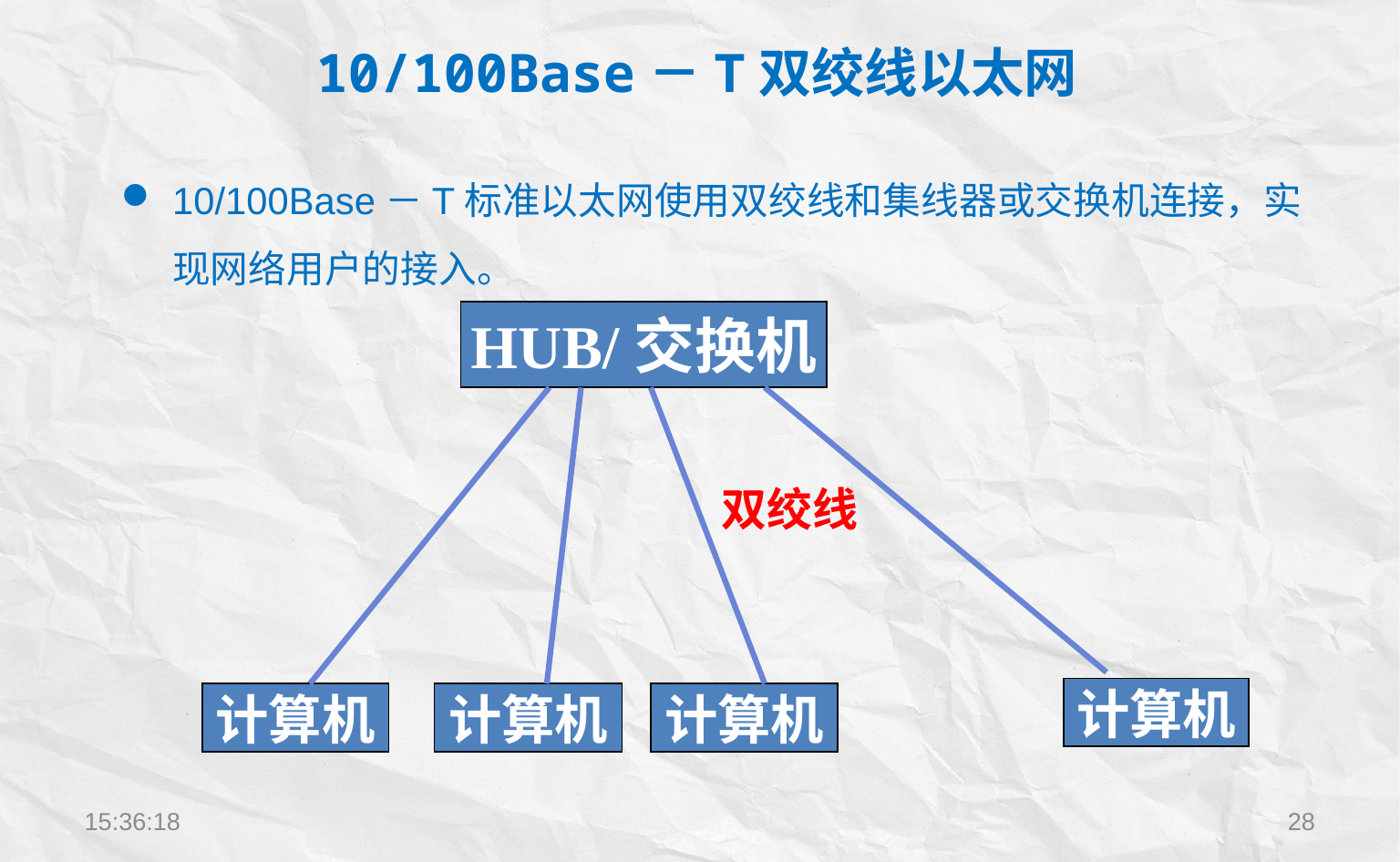

10/100Base－T双绞线以太网
10/100Base－T标准以太网使用双绞线和集线器或交换机连接，实现网络用户的接入。
HUB/交换机

双绞线
计算机
计算机
计算机
计算机
15:36:18
 28